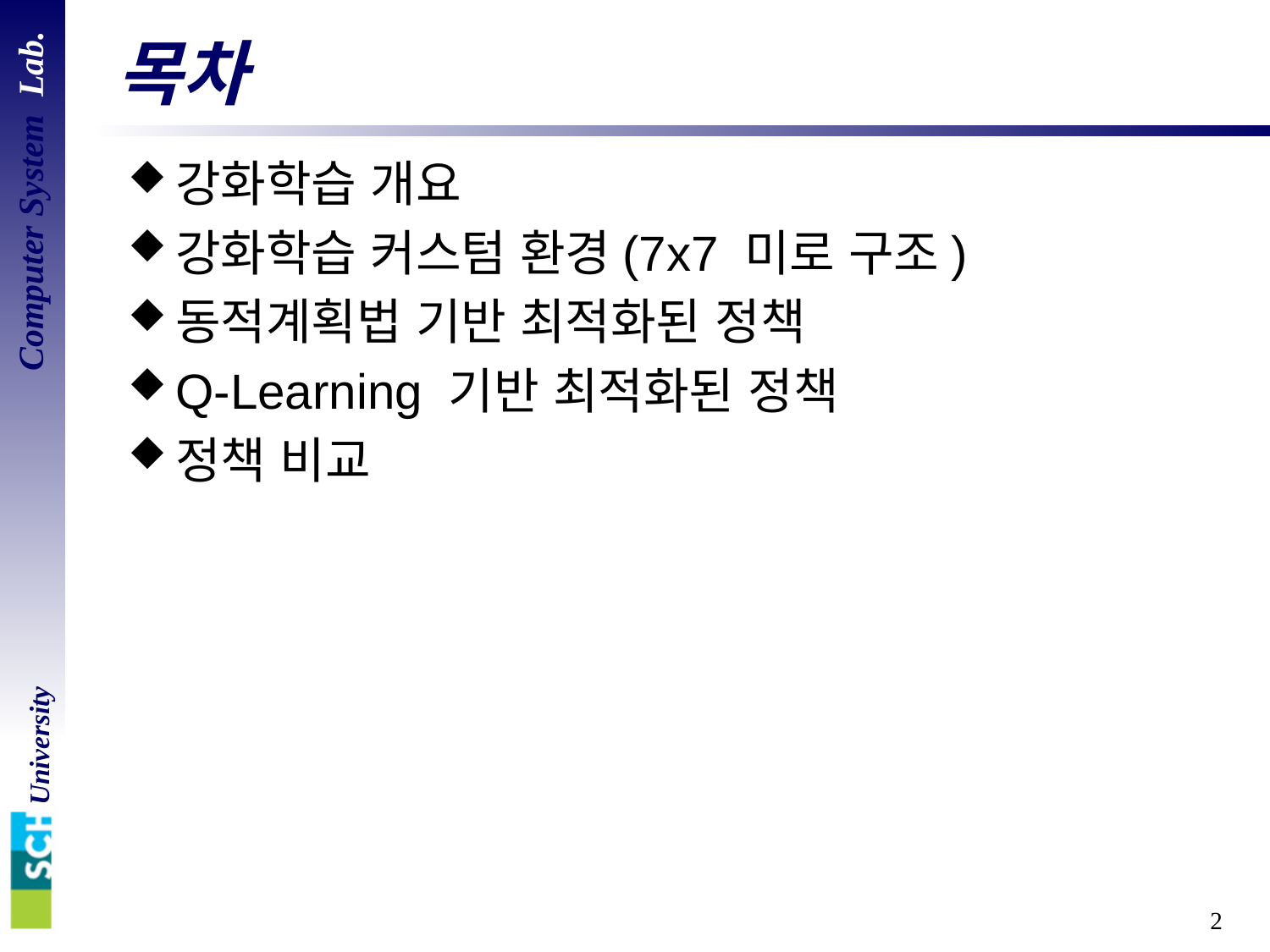

# 목차
강화학습 개요
강화학습 커스텀 환경(7x7 미로 구조)
동적계획법 기반 최적화된 정책
Q-Learning 기반 최적화된 정책
정책 비교